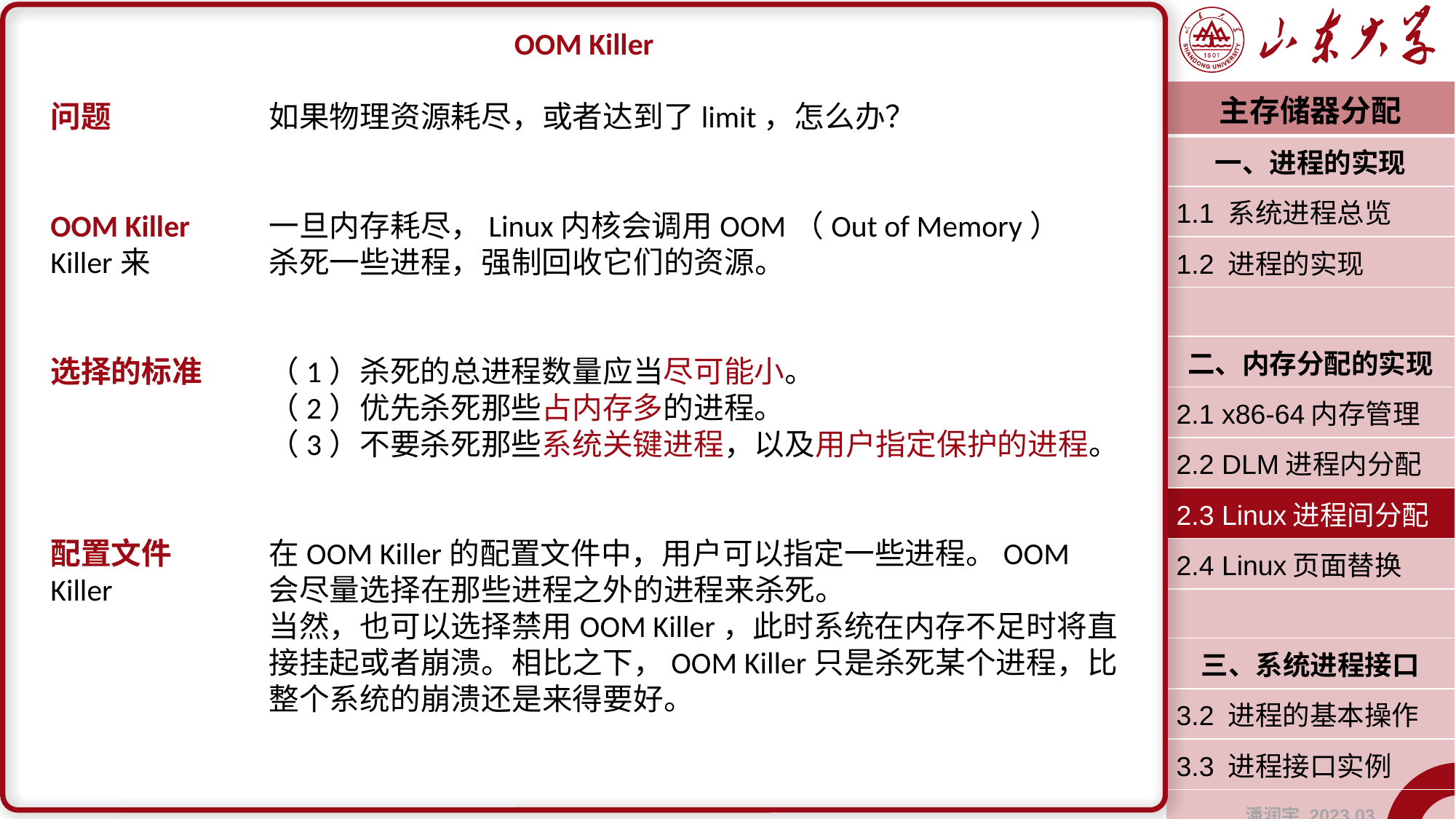

OOM Killer

问题		如果物理资源耗尽，或者达到了limit，怎么办？

OOM Killer	一旦内存耗尽，Linux内核会调用OOM（Out of Memory） Killer来		杀死一些进程，强制回收它们的资源。

选择的标准	（1）杀死的总进程数量应当尽可能小。
		（2）优先杀死那些占内存多的进程。
		（3）不要杀死那些系统关键进程，以及用户指定保护的进程。

配置文件	在OOM Killer的配置文件中，用户可以指定一些进程。OOM Killer		会尽量选择在那些进程之外的进程来杀死。
		当然，也可以选择禁用OOM Killer，此时系统在内存不足时将直		接挂起或者崩溃。相比之下，OOM Killer只是杀死某个进程，比		整个系统的崩溃还是来得要好。

| 主存储器分配 |
| --- |
| 一、进程的实现 |
| 1.1 系统进程总览 |
| 1.2 进程的实现 |
|  |
| 二、内存分配的实现 |
| 2.1 x86-64内存管理 |
| 2.2 DLM进程内分配 |
| 2.3 Linux进程间分配 |
| 2.4 Linux页面替换 |
|  |
| 三、系统进程接口 |
| 3.2 进程的基本操作 |
| 3.3 进程接口实例 |
| 潘润宇 2023.03 |